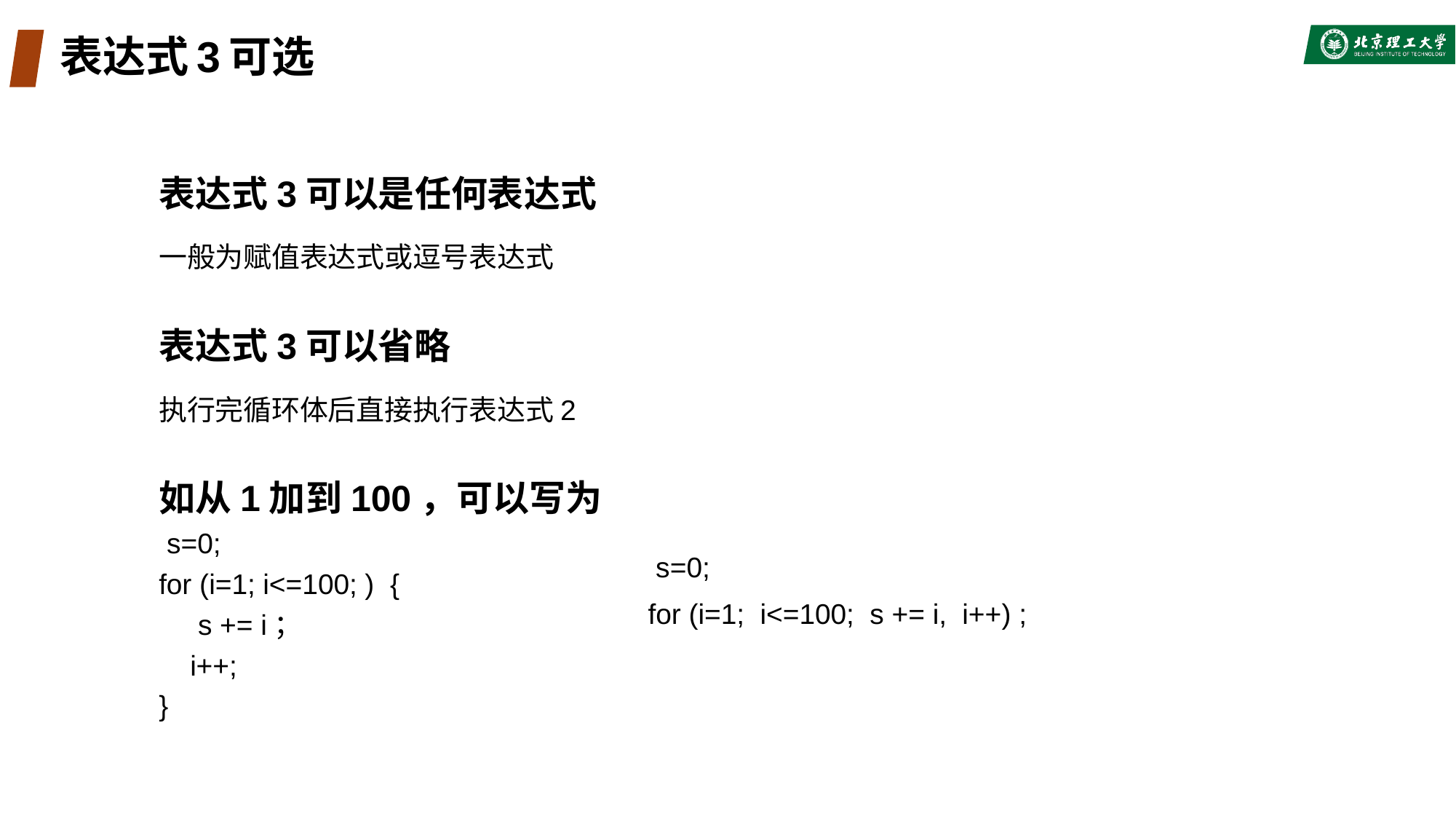

# 表达式3可选
表达式3可以是任何表达式
一般为赋值表达式或逗号表达式
表达式3可以省略
执行完循环体后直接执行表达式2
如从1加到100，可以写为
 s=0;
for (i=1; i<=100; )  {
     s += i；
    i++;
}
 s=0;
for (i=1;  i<=100;  s += i,  i++) ;